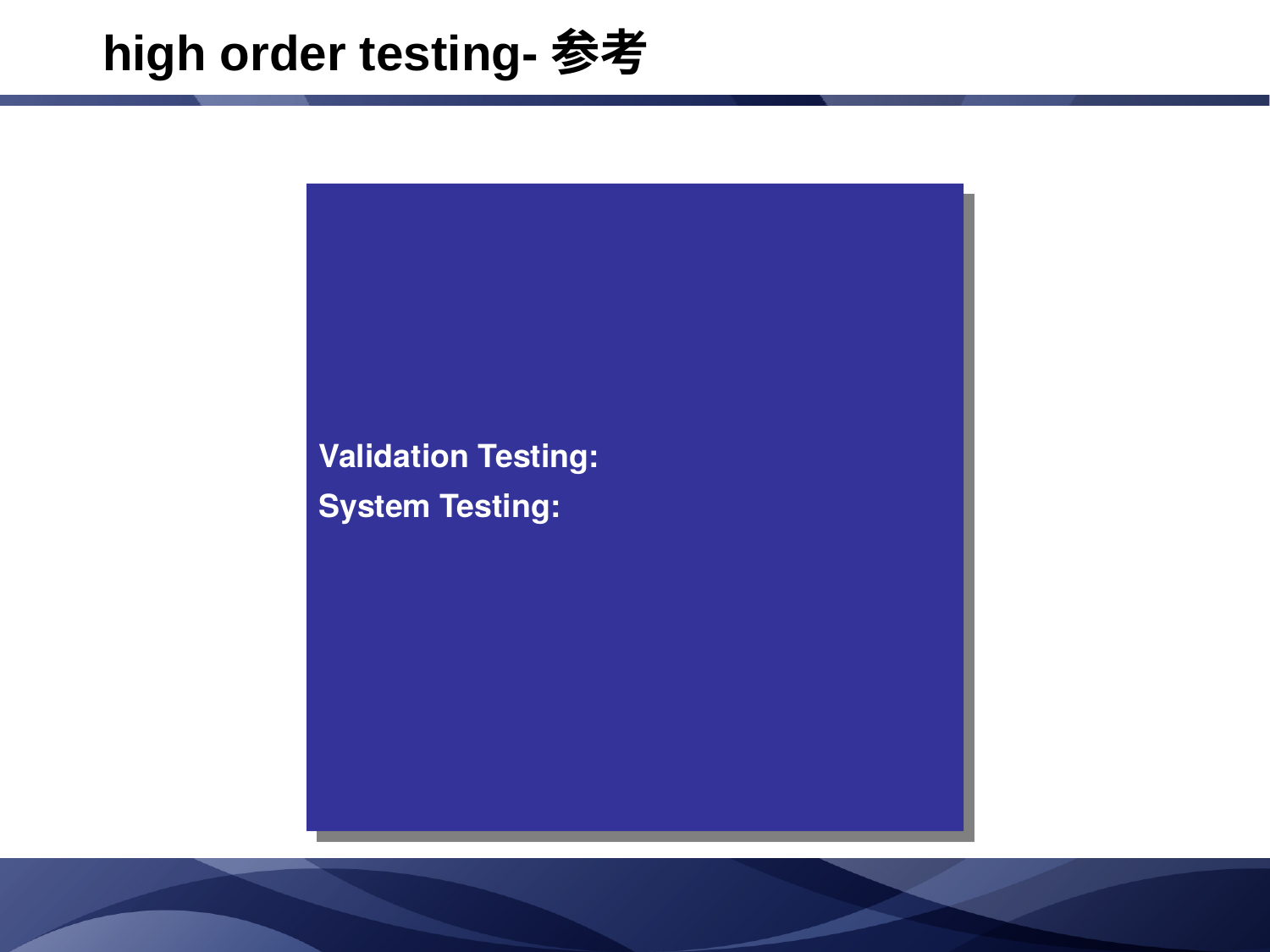

# high order testing-参考
Validation Testing:
System Testing: